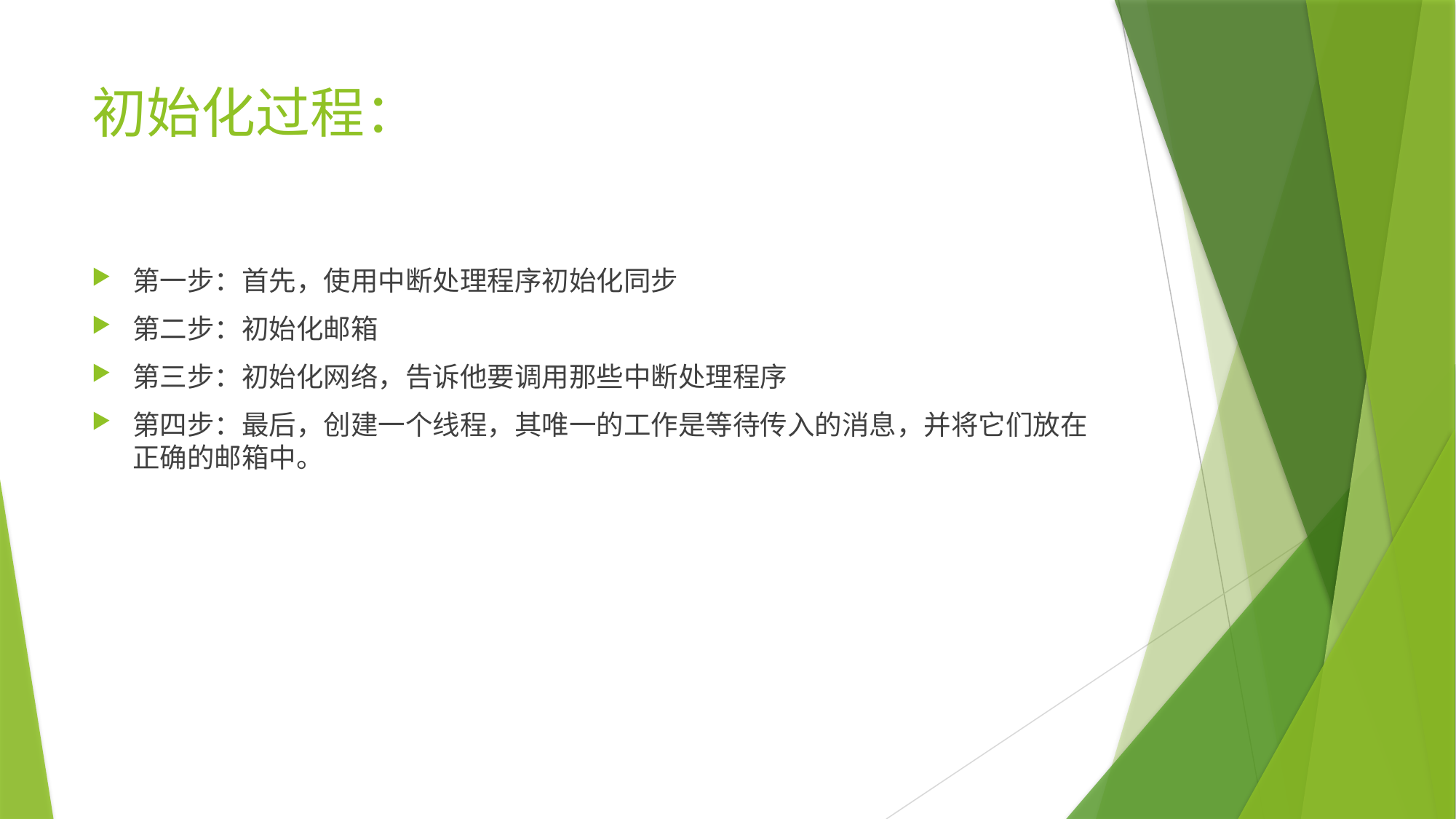

# 初始化过程：
第一步：首先，使用中断处理程序初始化同步
第二步：初始化邮箱
第三步：初始化网络，告诉他要调用那些中断处理程序
第四步：最后，创建一个线程，其唯一的工作是等待传入的消息，并将它们放在正确的邮箱中。